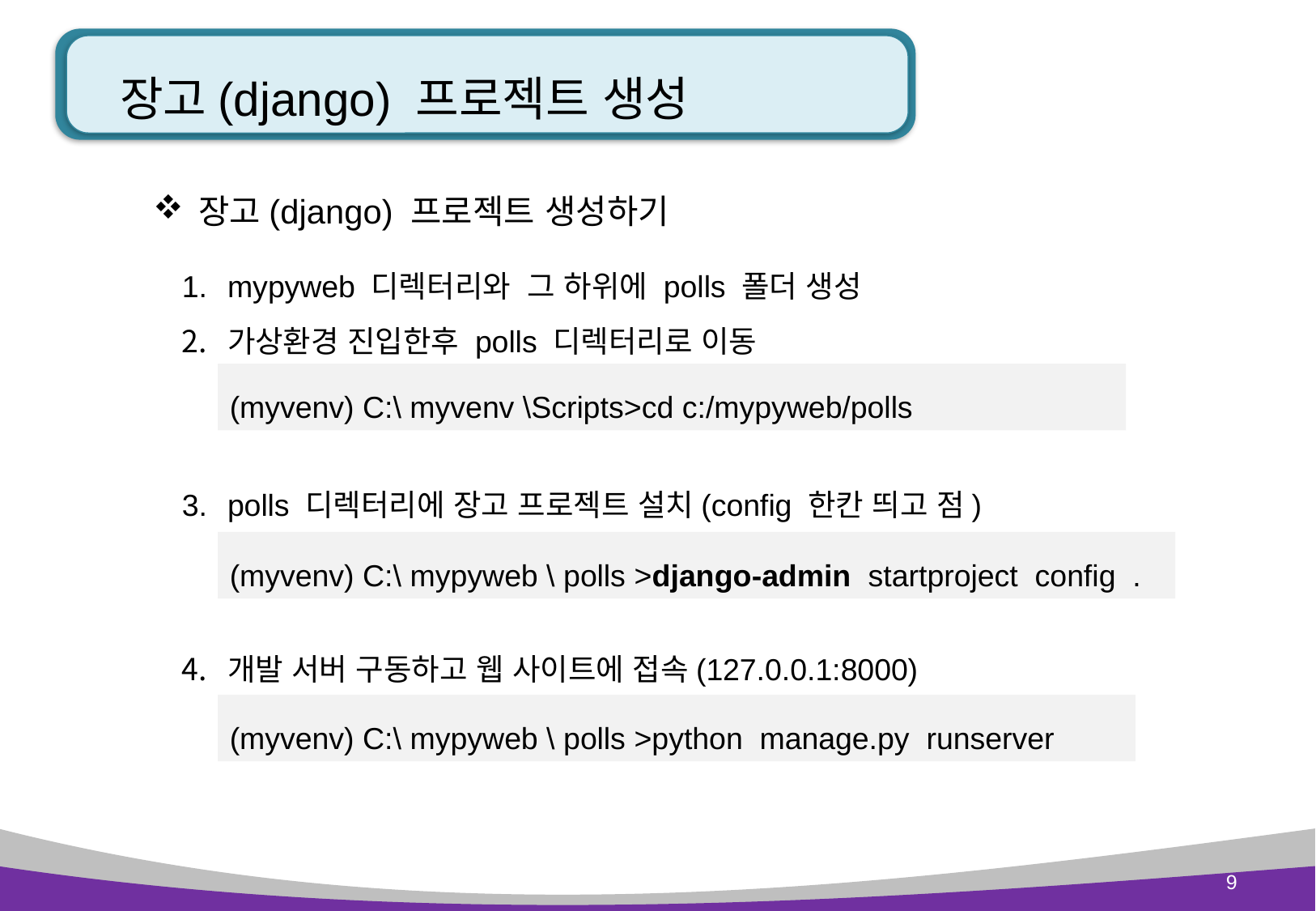

# 장고(django) 프로젝트 생성
장고(django) 프로젝트 생성하기
mypyweb 디렉터리와  그 하위에 polls 폴더 생성
가상환경 진입한후 polls 디렉터리로 이동

polls 디렉터리에 장고 프로젝트 설치(config 한칸 띄고 점)

개발 서버 구동하고 웹 사이트에 접속(127.0.0.1:8000)

(myvenv) C:\ myvenv \Scripts>cd c:/mypyweb/polls
(myvenv) C:\ mypyweb \ polls >django-admin  startproject  config  .
(myvenv) C:\ mypyweb \ polls >python  manage.py  runserver
9